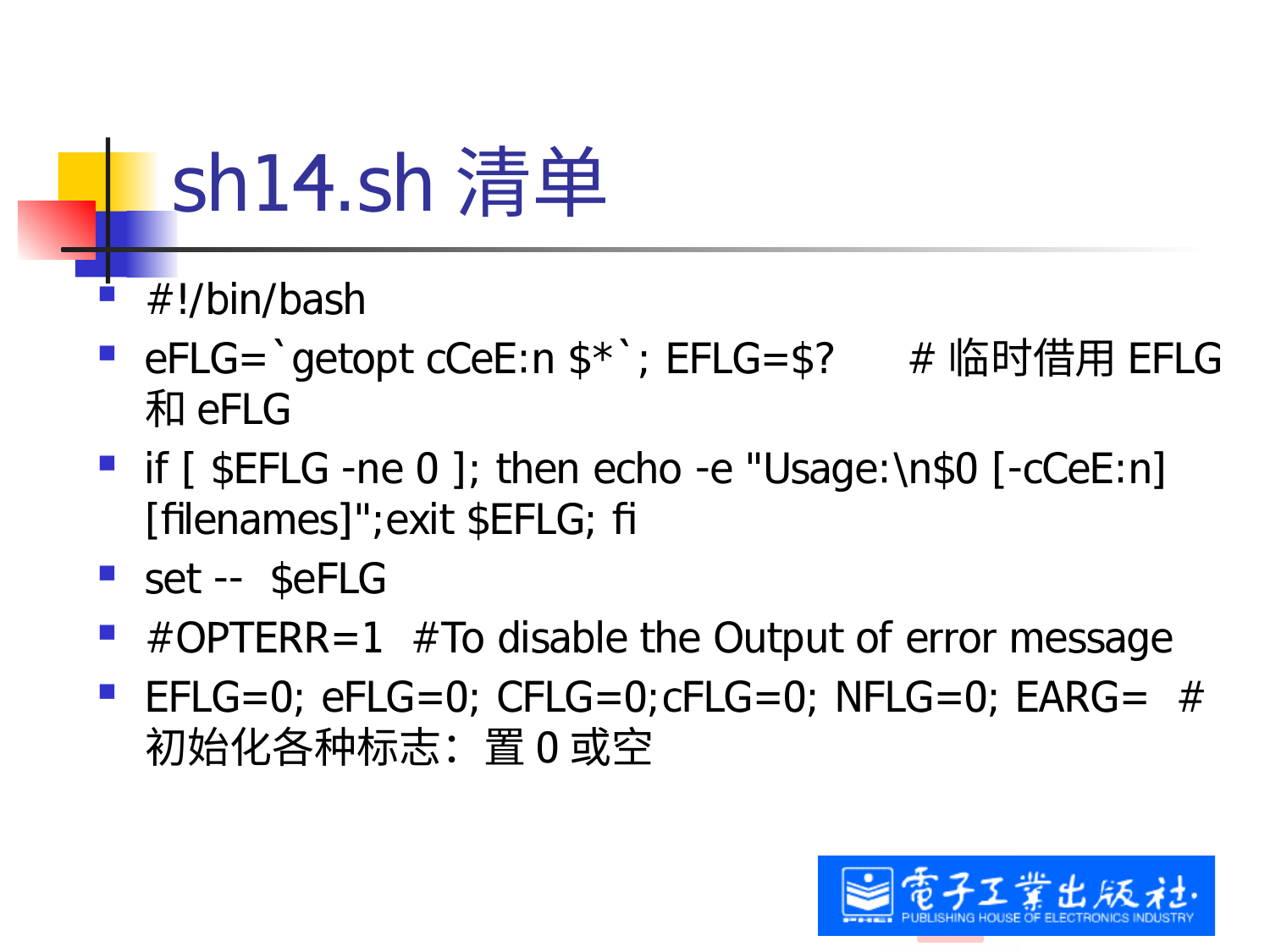

# sh14.sh清单
#!/bin/bash
eFLG=`getopt cCeE:n $*`; EFLG=$? 	#临时借用EFLG和eFLG
if [ $EFLG -ne 0 ]; then echo -e "Usage:\n$0 [-cCeE:n] [filenames]";exit $EFLG; fi
set --  $eFLG
#OPTERR=1  #To disable the Output of error message
EFLG=0; eFLG=0; CFLG=0;cFLG=0; NFLG=0; EARG=  #初始化各种标志：置0或空